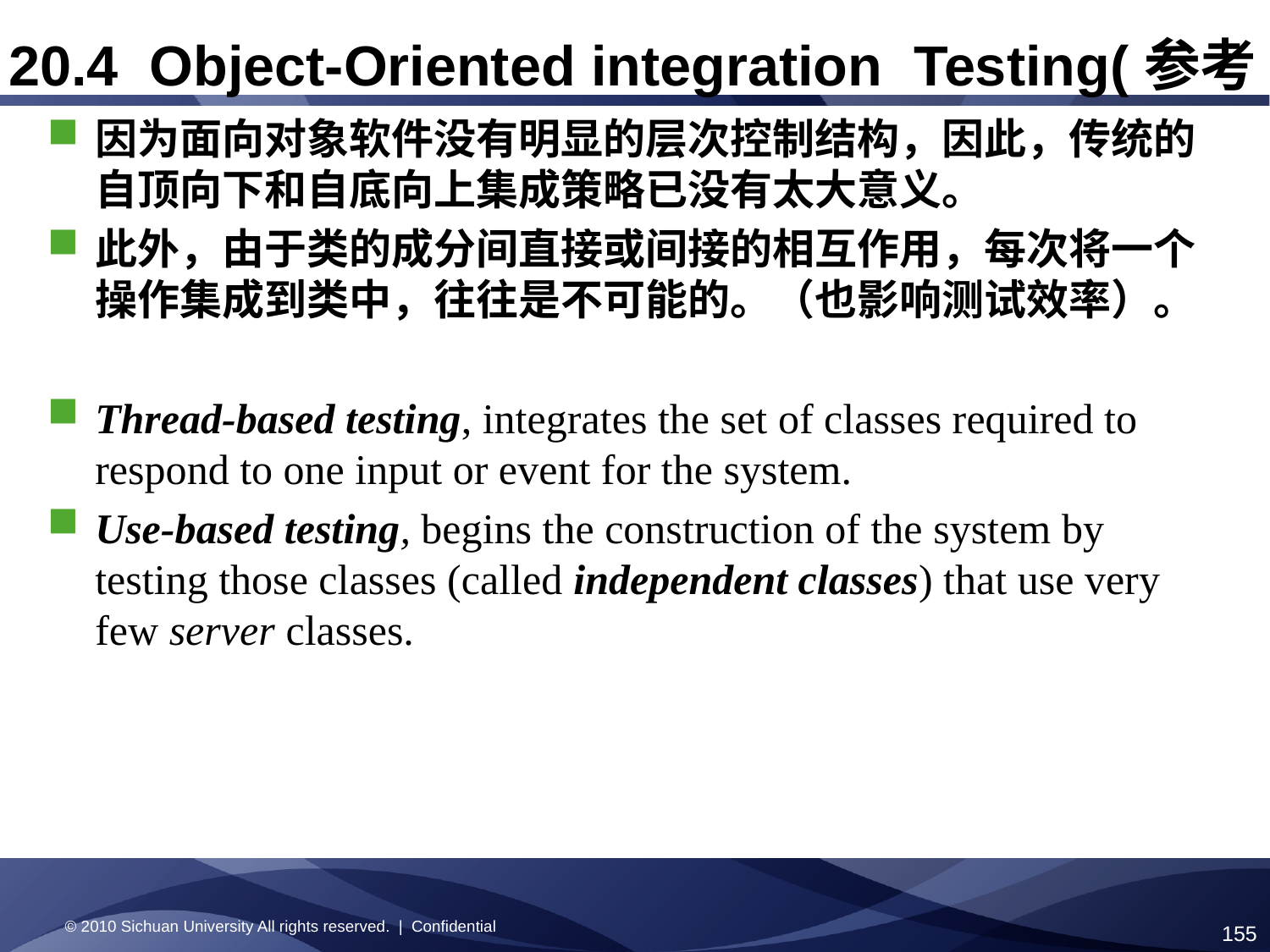

20.4  Object-Oriented integration  Testing(参考)
因为面向对象软件没有明显的层次控制结构，因此，传统的自顶向下和自底向上集成策略已没有太大意义。
此外，由于类的成分间直接或间接的相互作用，每次将一个操作集成到类中，往往是不可能的。（也影响测试效率）。

Thread-based testing, integrates the set of classes required to respond to one input or event for the system.
Use-based testing, begins the construction of the system by testing those classes (called independent classes) that use very few server classes.

© 2010 Sichuan University All rights reserved.  |  Confidential
155